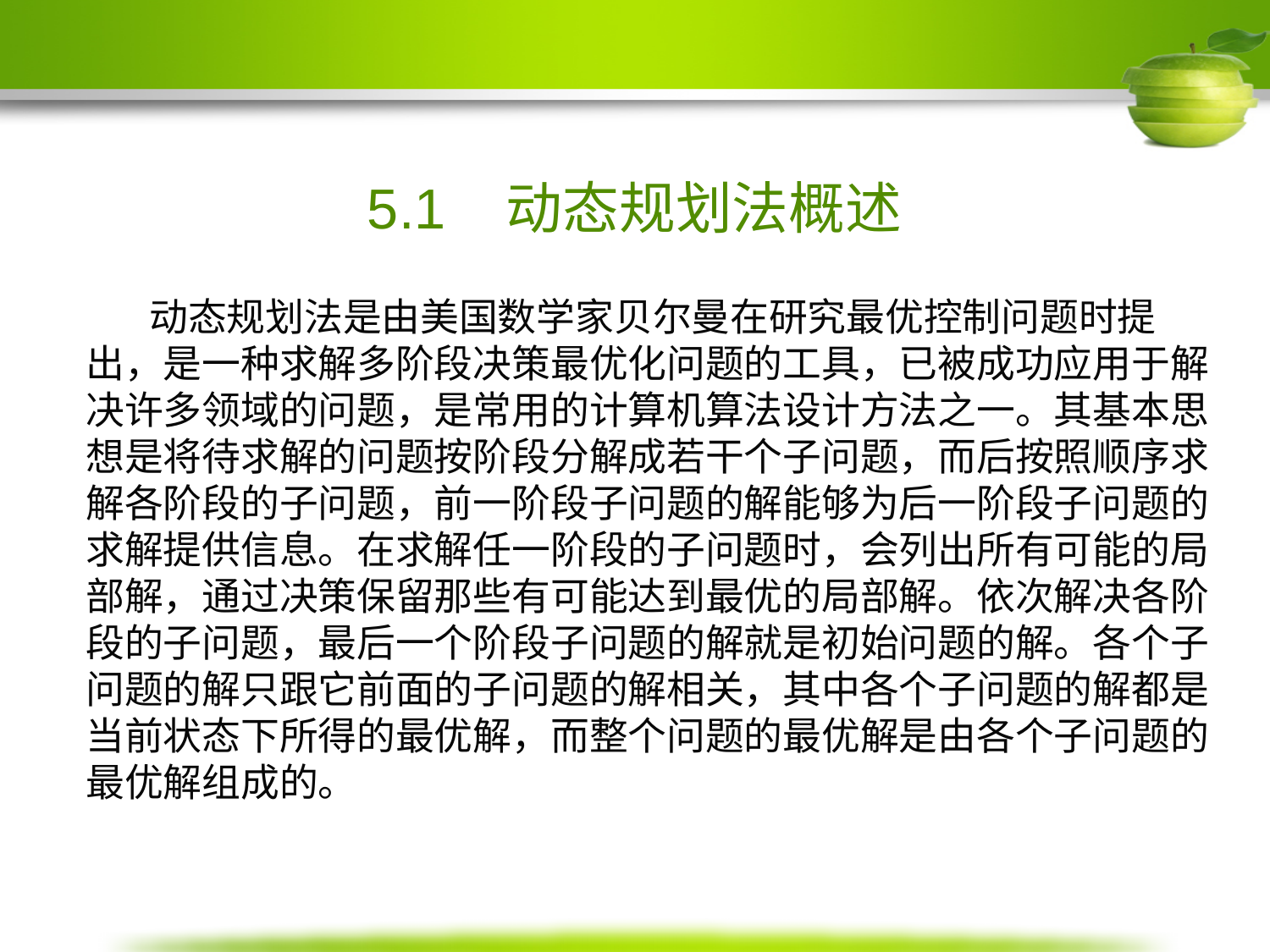

5.1   动态规划法概述
动态规划法是由美国数学家贝尔曼在研究最优控制问题时提出，是一种求解多阶段决策最优化问题的工具，已被成功应用于解决许多领域的问题，是常用的计算机算法设计方法之一。其基本思想是将待求解的问题按阶段分解成若干个子问题，而后按照顺序求解各阶段的子问题，前一阶段子问题的解能够为后一阶段子问题的求解提供信息。在求解任一阶段的子问题时，会列出所有可能的局部解，通过决策保留那些有可能达到最优的局部解。依次解决各阶段的子问题，最后一个阶段子问题的解就是初始问题的解。各个子问题的解只跟它前面的子问题的解相关，其中各个子问题的解都是当前状态下所得的最优解，而整个问题的最优解是由各个子问题的最优解组成的。